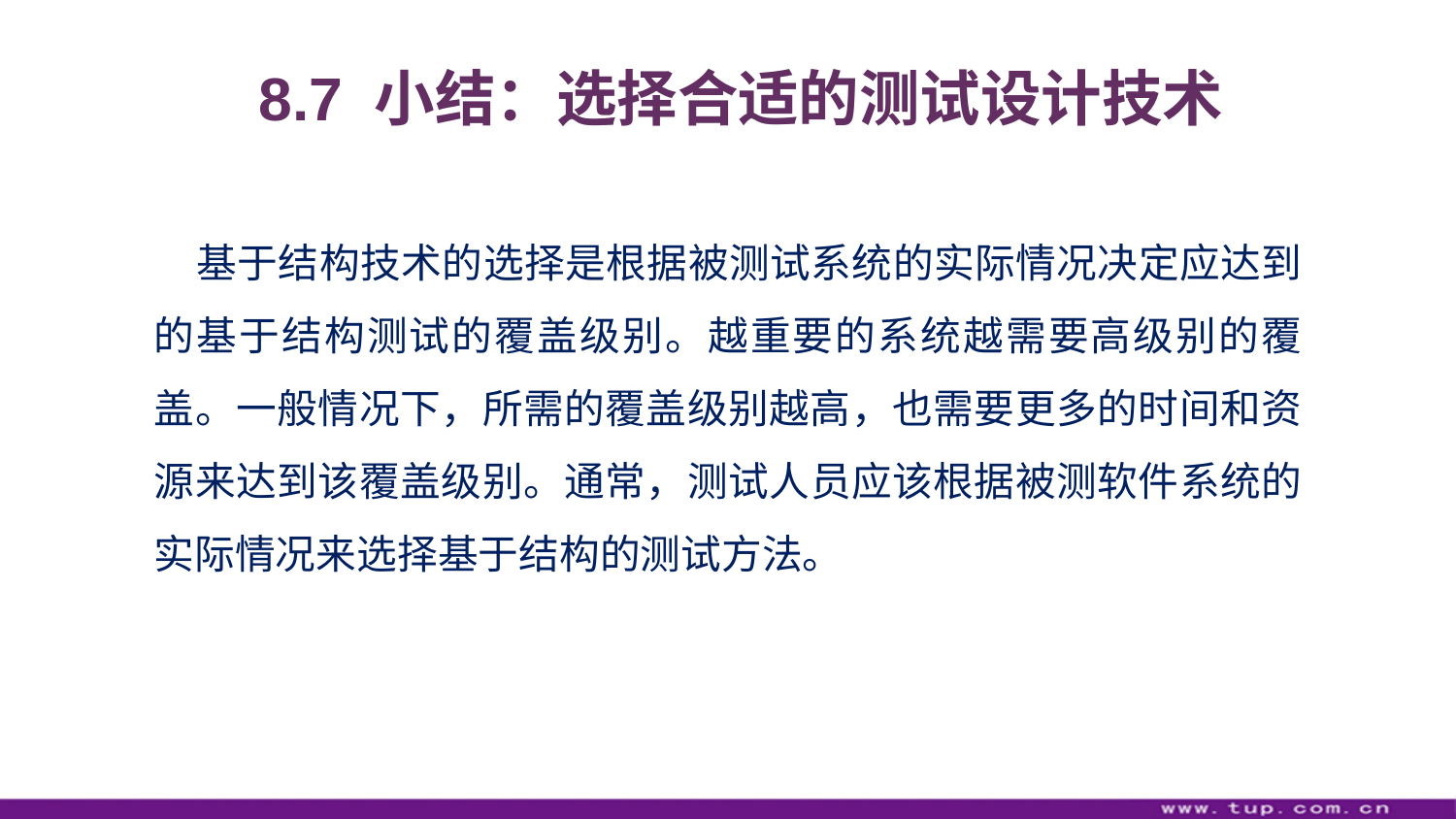

8.7 小结：选择合适的测试设计技术

基于结构技术的选择是根据被测试系统的实际情况决定应达到的基于结构测试的覆盖级别。越重要的系统越需要高级别的覆盖。一般情况下，所需的覆盖级别越高，也需要更多的时间和资源来达到该覆盖级别。通常，测试人员应该根据被测软件系统的实际情况来选择基于结构的测试方法。